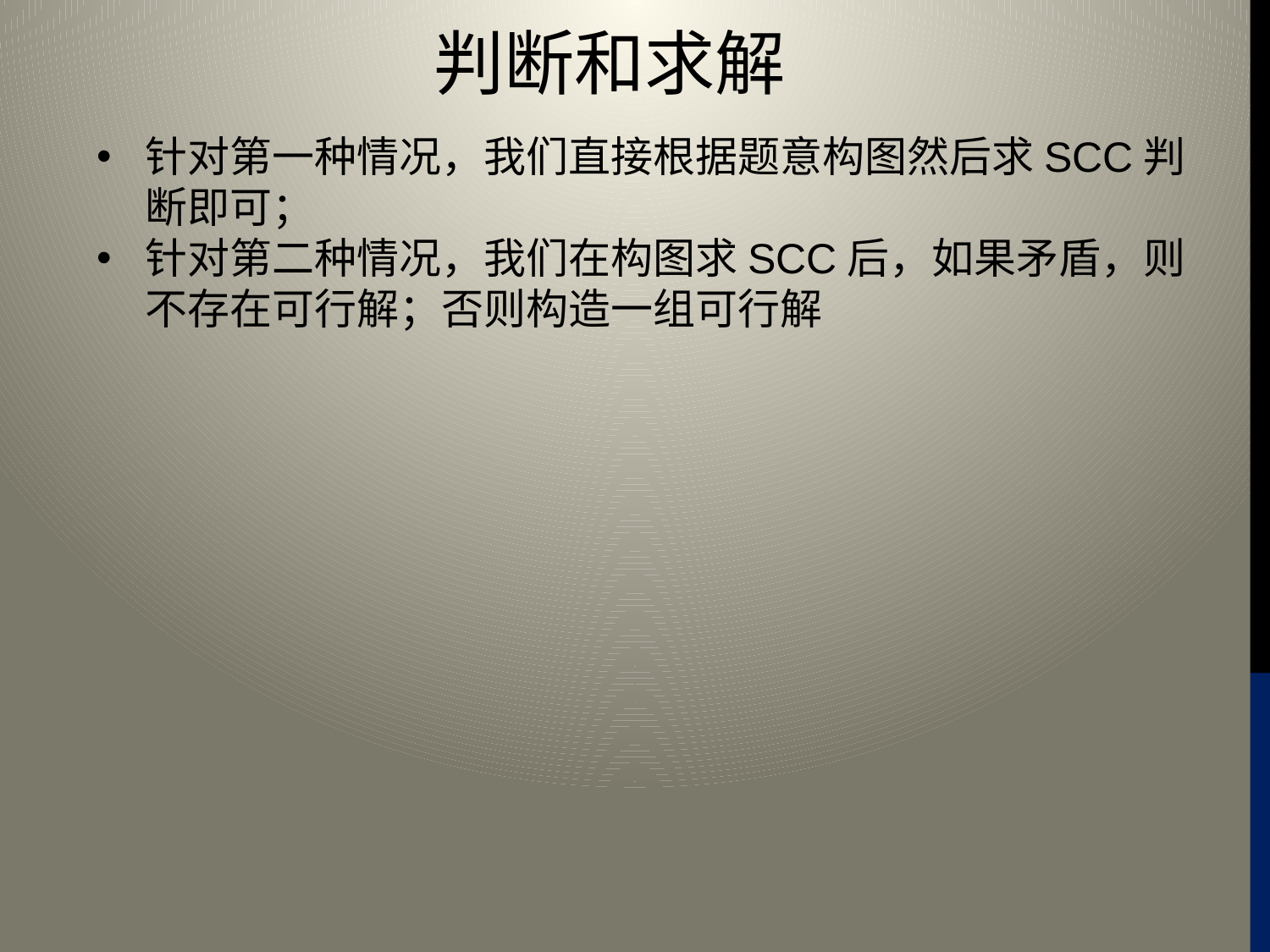

# 判断和求解

针对第一种情况，我们直接根据题意构图然后求SCC判断即可；
针对第二种情况，我们在构图求SCC后，如果矛盾，则不存在可行解；否则构造一组可行解